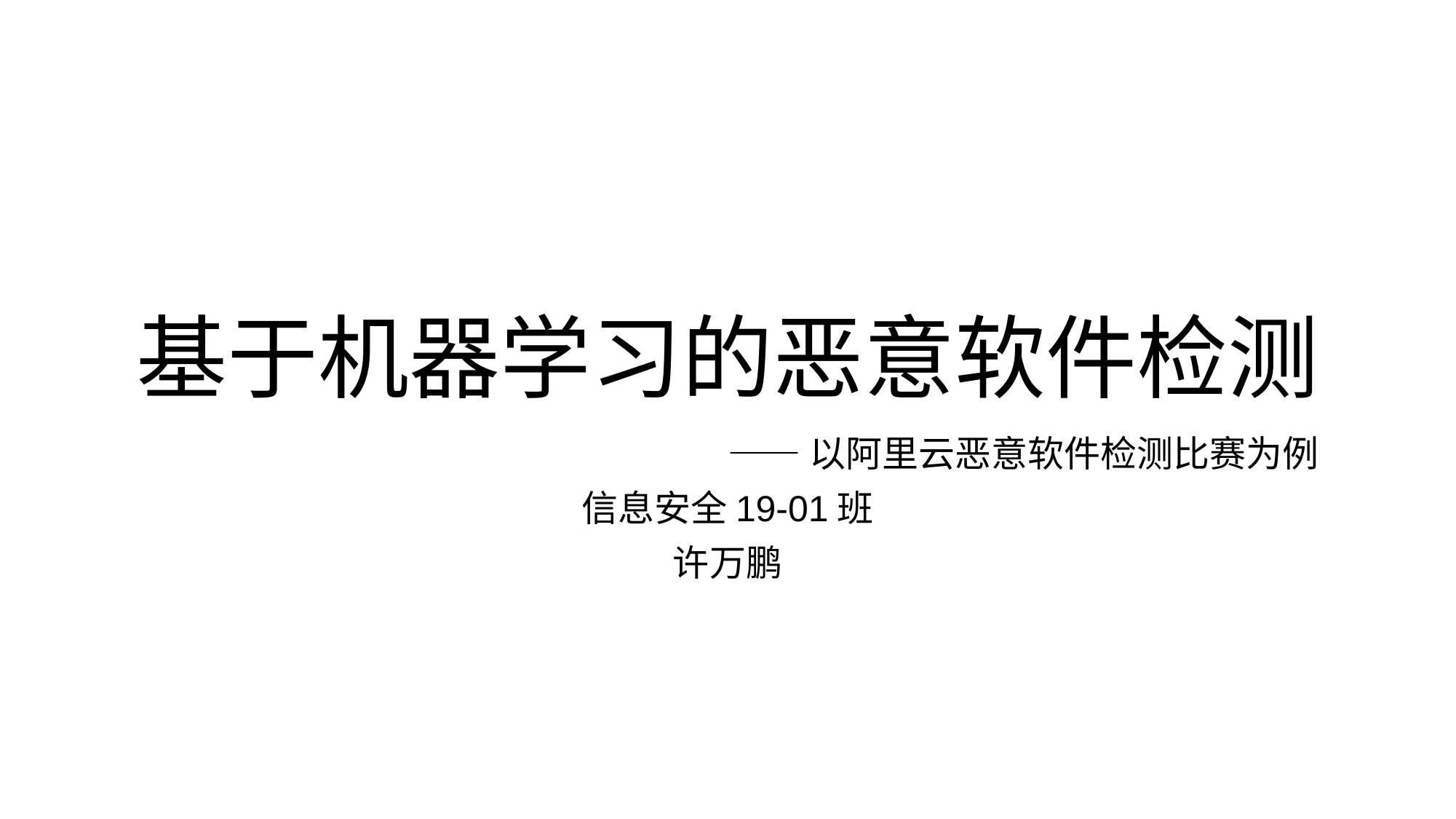

# 基于机器学习的恶意软件检测
——以阿里云恶意软件检测比赛为例
信息安全19-01班
许万鹏